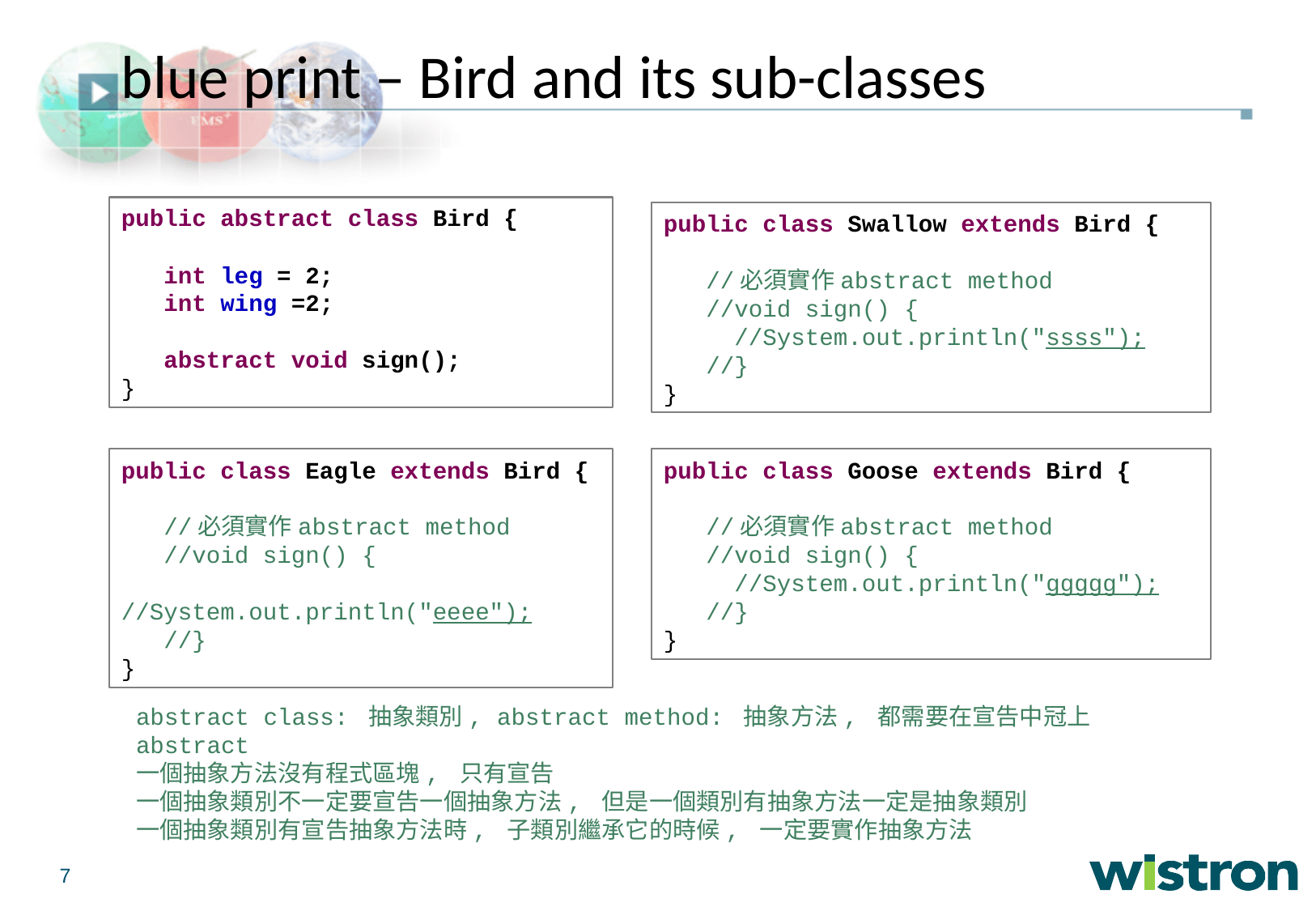

blue print – Bird and its sub-classes
public abstract class Bird {

   int leg = 2;
   int wing =2;

   abstract void sign();
}
public class Swallow extends Bird {

   //必須實作abstract method
   //void sign() {
     //System.out.println("ssss");
   //}
}
public class Eagle extends Bird {

   //必須實作abstract method
   //void sign() {
     //System.out.println("eeee");
   //}
}
public class Goose extends Bird {

   //必須實作abstract method
   //void sign() {
     //System.out.println("ggggg");
   //}
}
abstract class: 抽象類別, abstract method: 抽象方法, 都需要在宣告中冠上abstract
一個抽象方法沒有程式區塊, 只有宣告
一個抽象類別不一定要宣告一個抽象方法, 但是一個類別有抽象方法一定是抽象類別
一個抽象類別有宣告抽象方法時, 子類別繼承它的時候, 一定要實作抽象方法